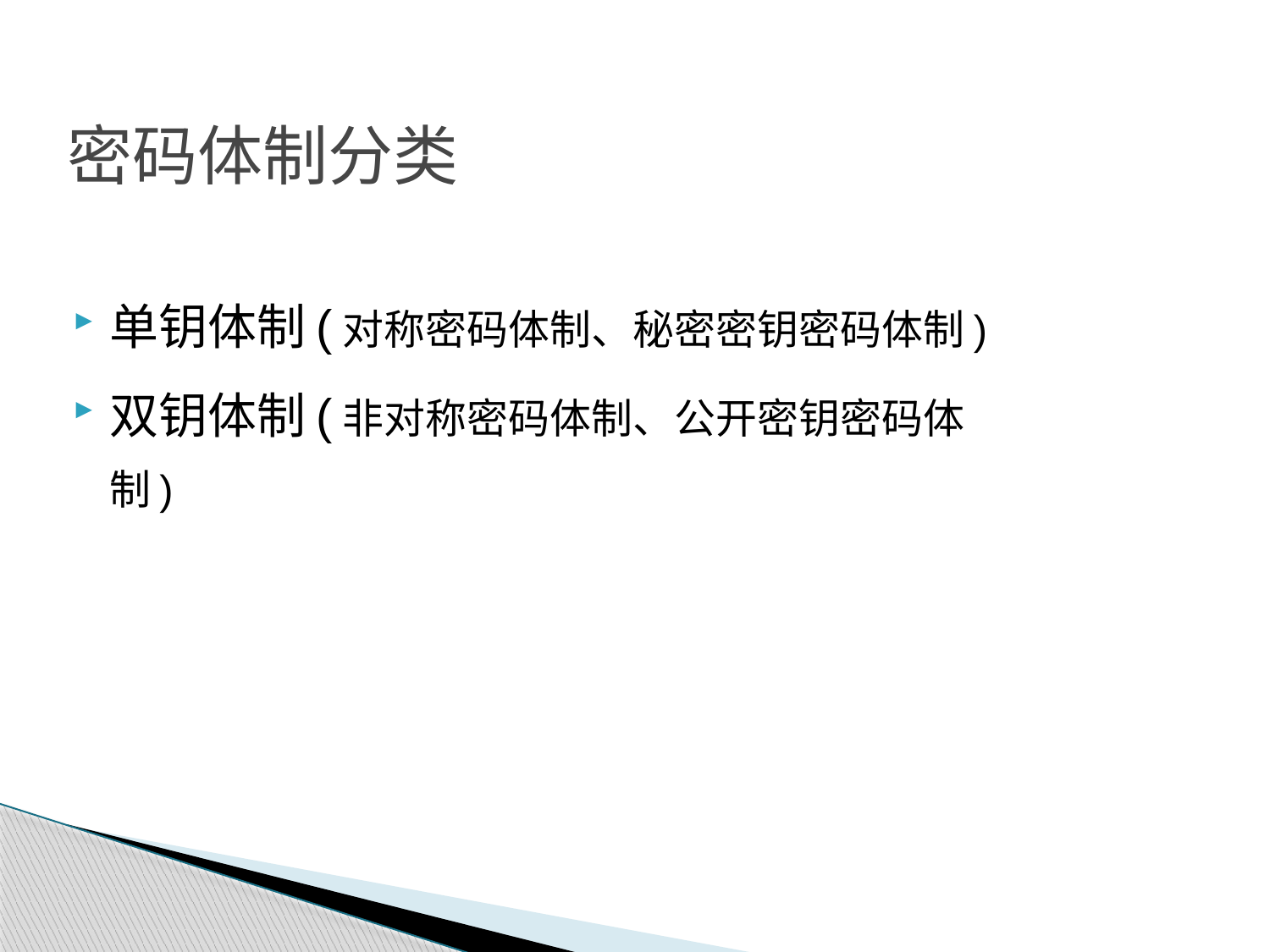

# 密码体制分类
单钥体制(对称密码体制、秘密密钥密码体制)
双钥体制(非对称密码体制、公开密钥密码体制)